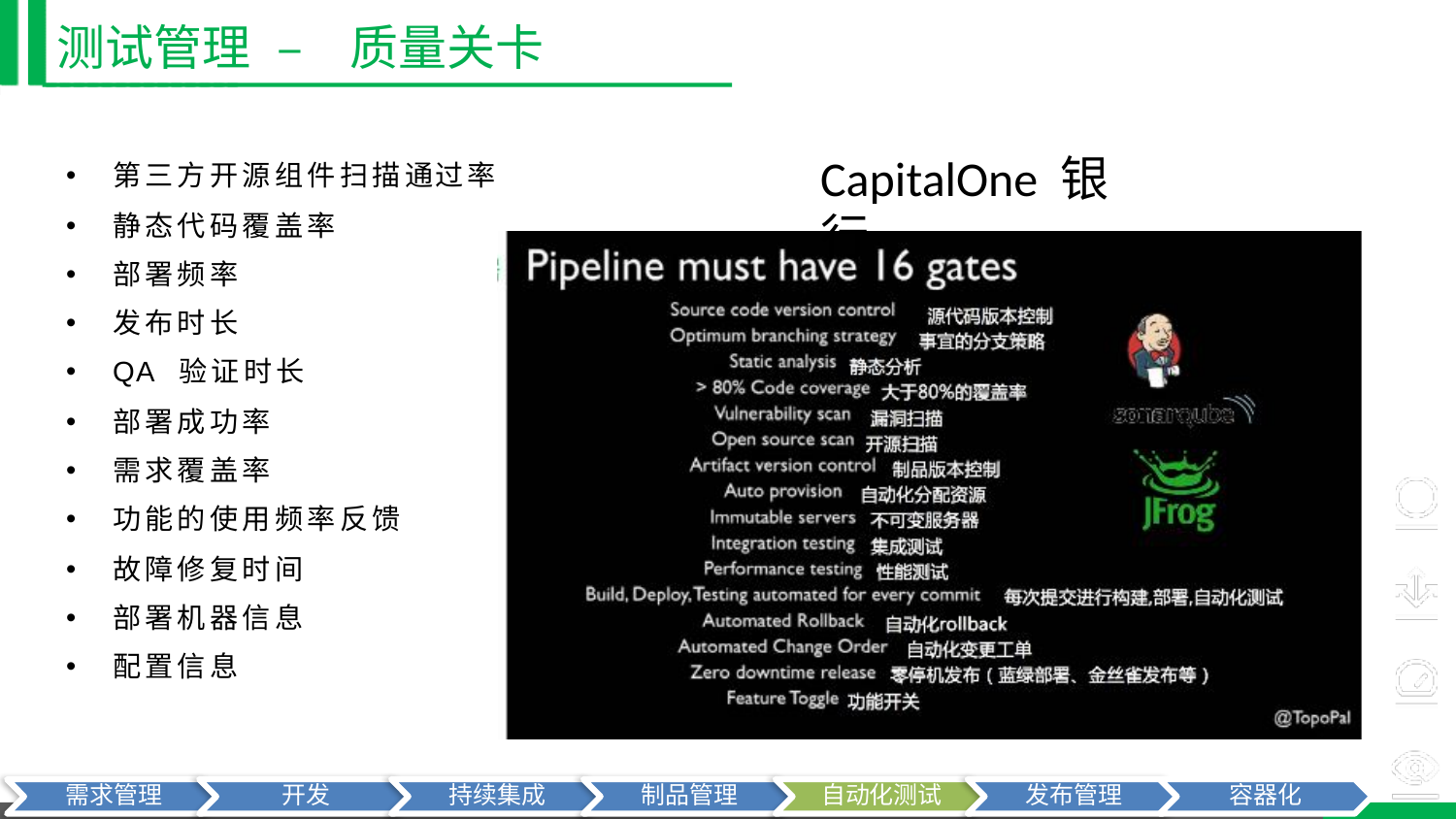

# 测试管理	–	质量关卡

第三方开源组件扫描通过率
静态代码覆盖率
部署频率
发布时长
QA 验证时长
部署成功率
需求覆盖率
功能的使用频率反馈
故障修复时间
部署机器信息
配置信息
CapitalOne 银行

需求管理
开发
持续集成
制品管理
自动化测试
发布管理
容器化